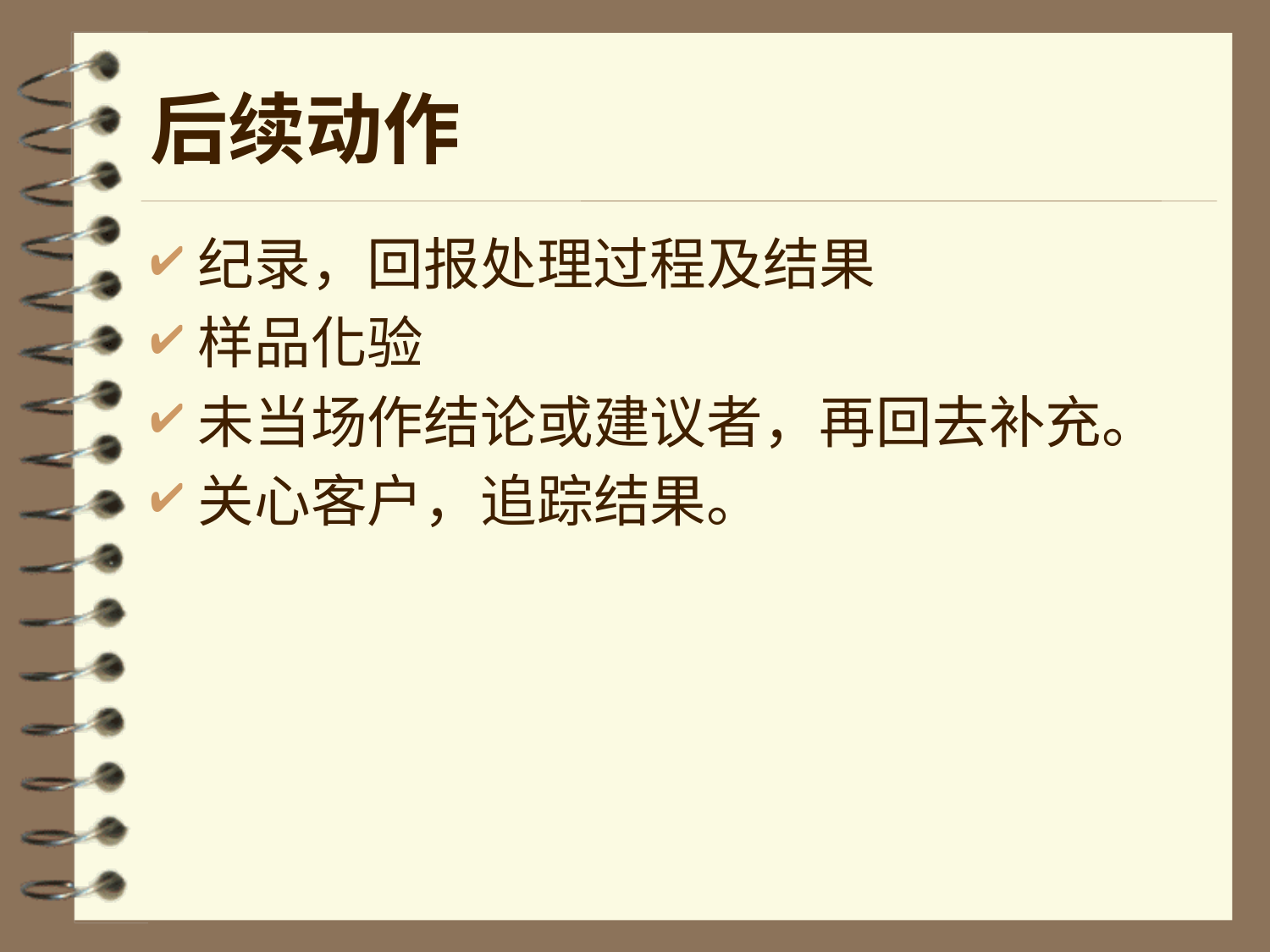

# 后续动作
纪录，回报处理过程及结果
样品化验
未当场作结论或建议者，再回去补充。
关心客户，追踪结果。